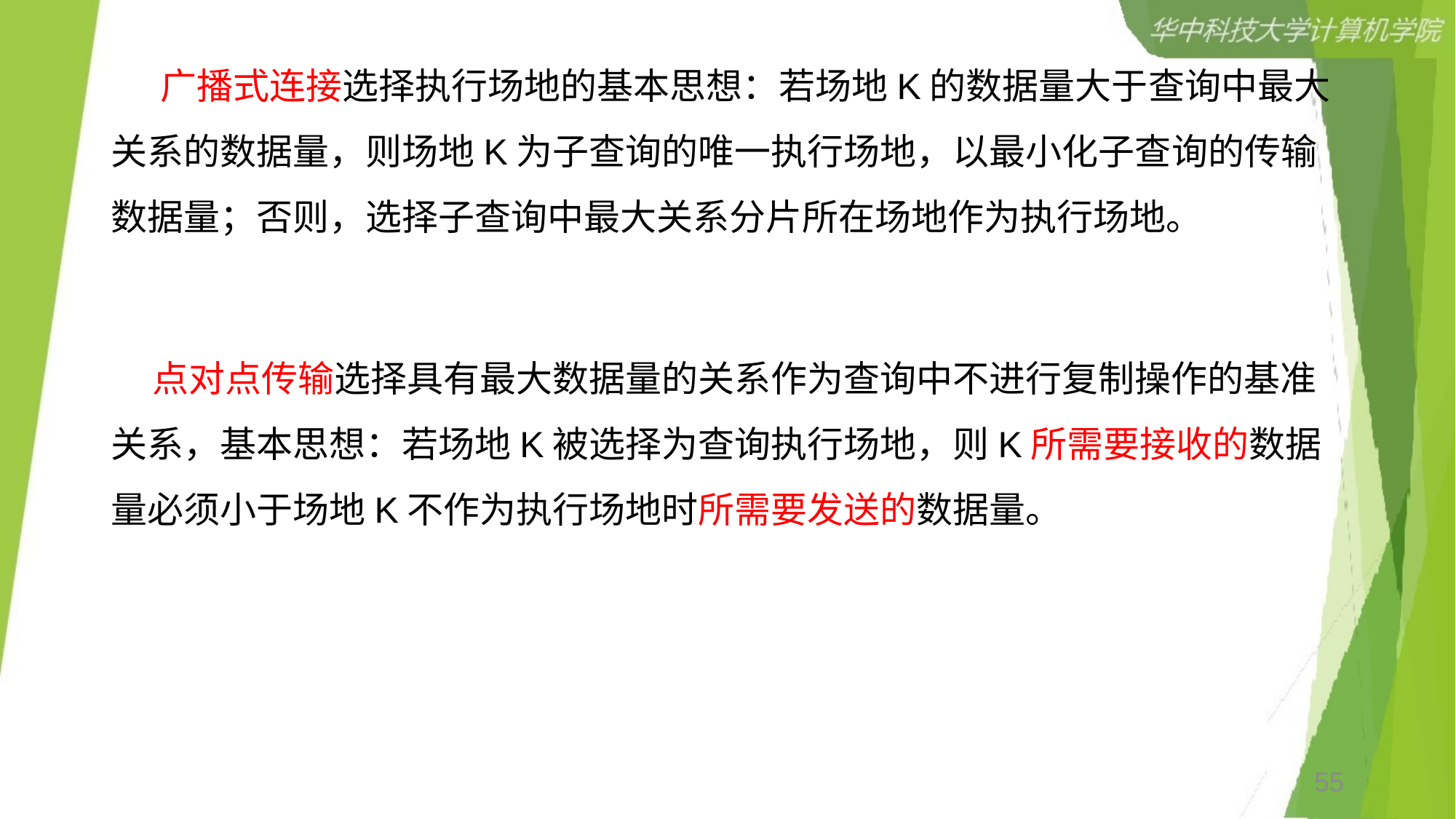

广播式连接选择执行场地的基本思想：若场地K的数据量大于查询中最大关系的数据量，则场地K为子查询的唯一执行场地，以最小化子查询的传输数据量；否则，选择子查询中最大关系分片所在场地作为执行场地。

    点对点传输选择具有最大数据量的关系作为查询中不进行复制操作的基准关系，基本思想：若场地K被选择为查询执行场地，则K所需要接收的数据量必须小于场地K不作为执行场地时所需要发送的数据量。

55